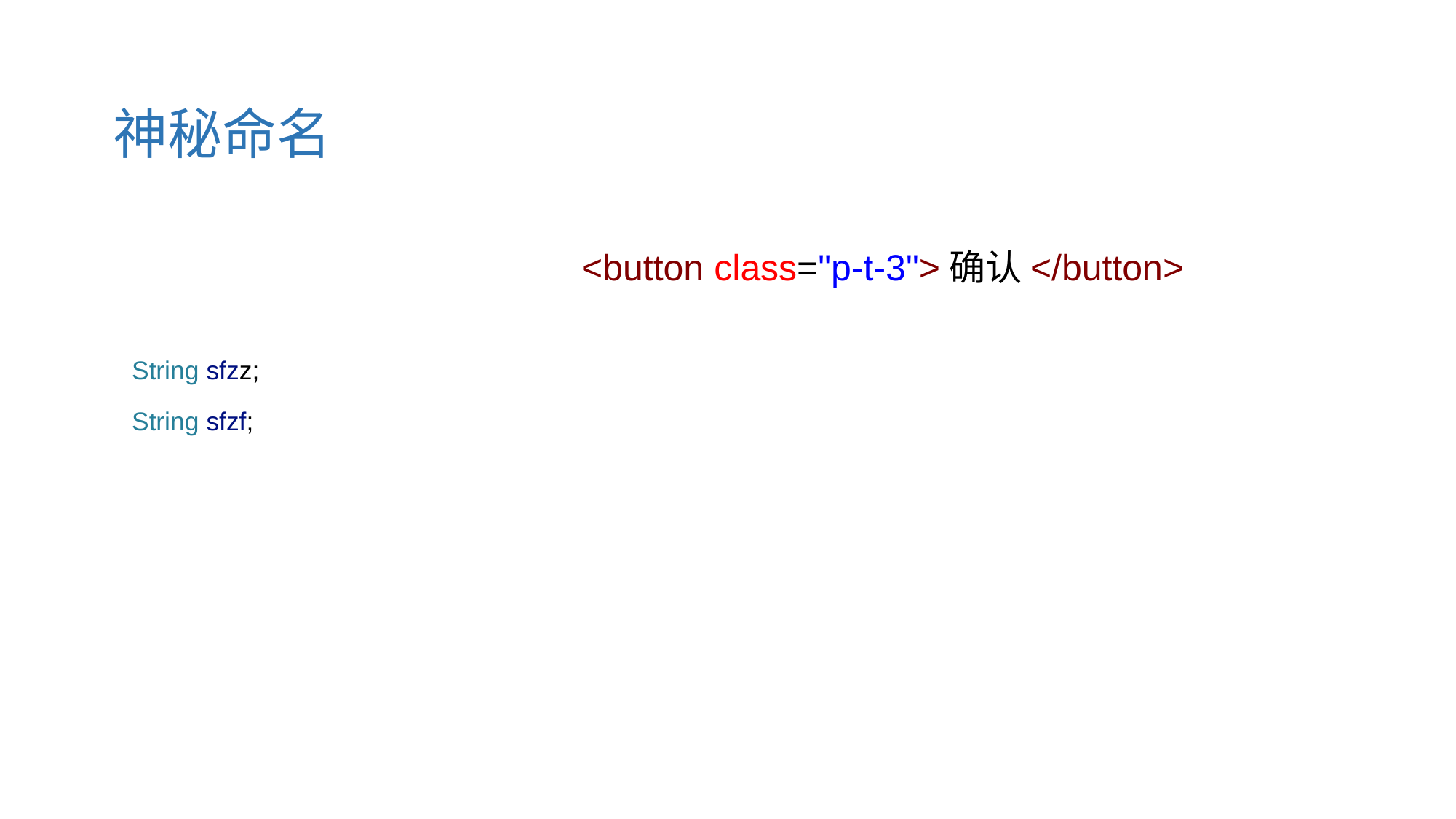

神秘命名
<button class="p-t-3">确认</button>
String sfzz; // 身份证背面
String sfzf; // 身份证反面